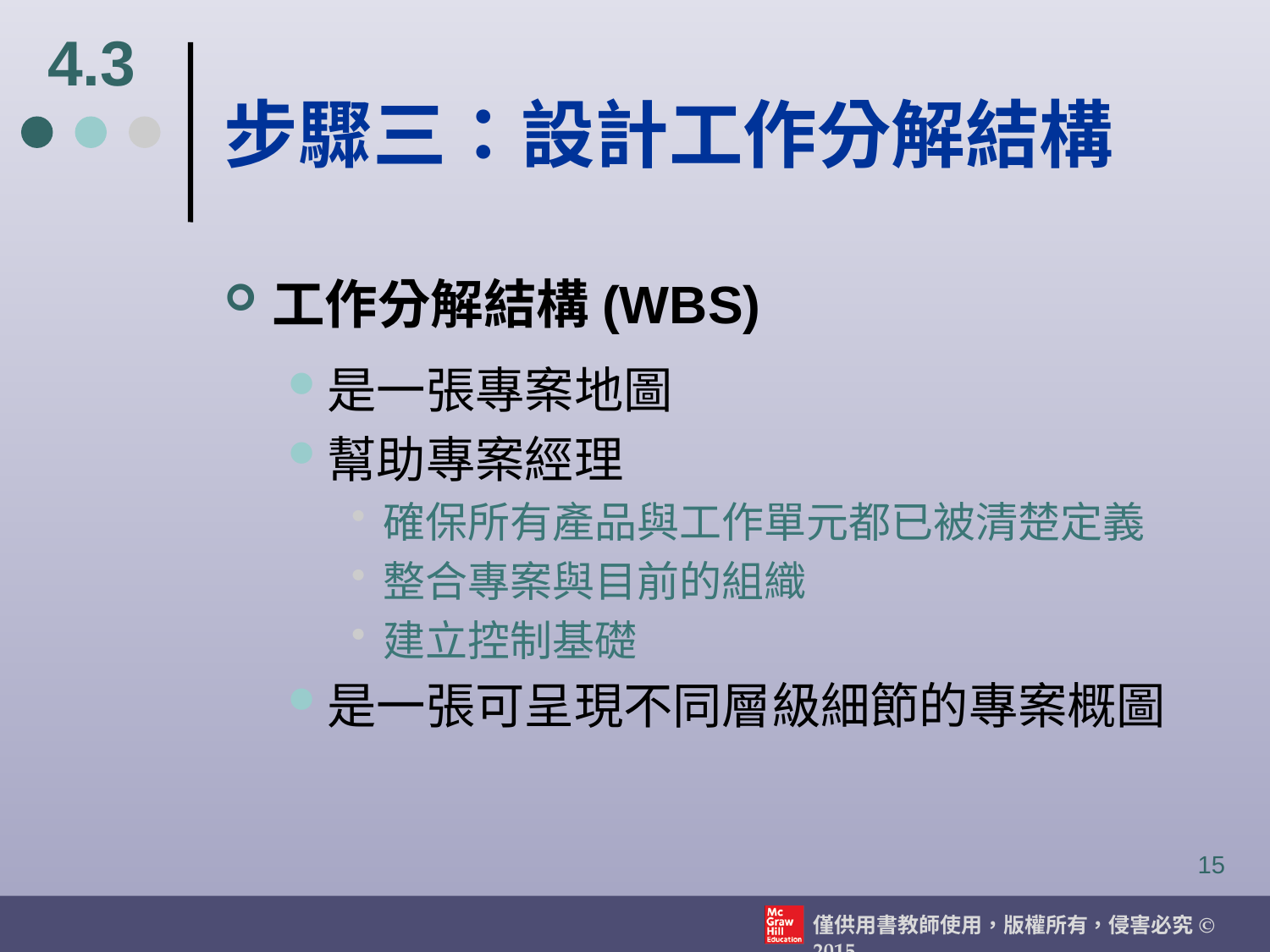

4.3
# 步驟三：設計工作分解結構
工作分解結構(WBS)
是一張專案地圖
幫助專案經理
確保所有產品與工作單元都已被清楚定義
整合專案與目前的組織
建立控制基礎
是一張可呈現不同層級細節的專案概圖
15